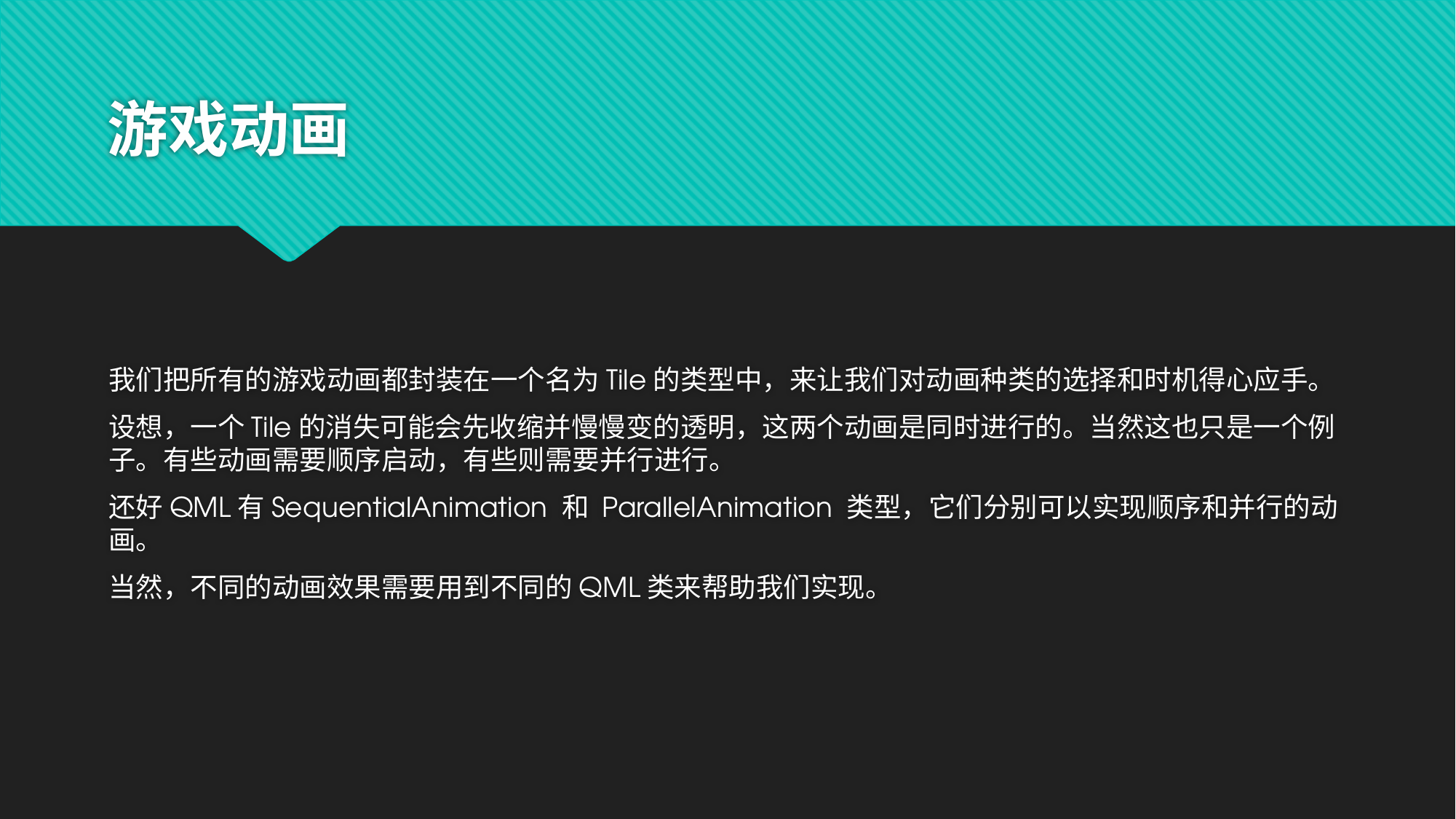

# 游戏动画
我们把所有的游戏动画都封装在一个名为Tile的类型中，来让我们对动画种类的选择和时机得心应手。
设想，一个Tile的消失可能会先收缩并慢慢变的透明，这两个动画是同时进行的。当然这也只是一个例子。有些动画需要顺序启动，有些则需要并行进行。
还好QML有SequentialAnimation 和 ParallelAnimation 类型，它们分别可以实现顺序和并行的动画。
当然，不同的动画效果需要用到不同的QML类来帮助我们实现。